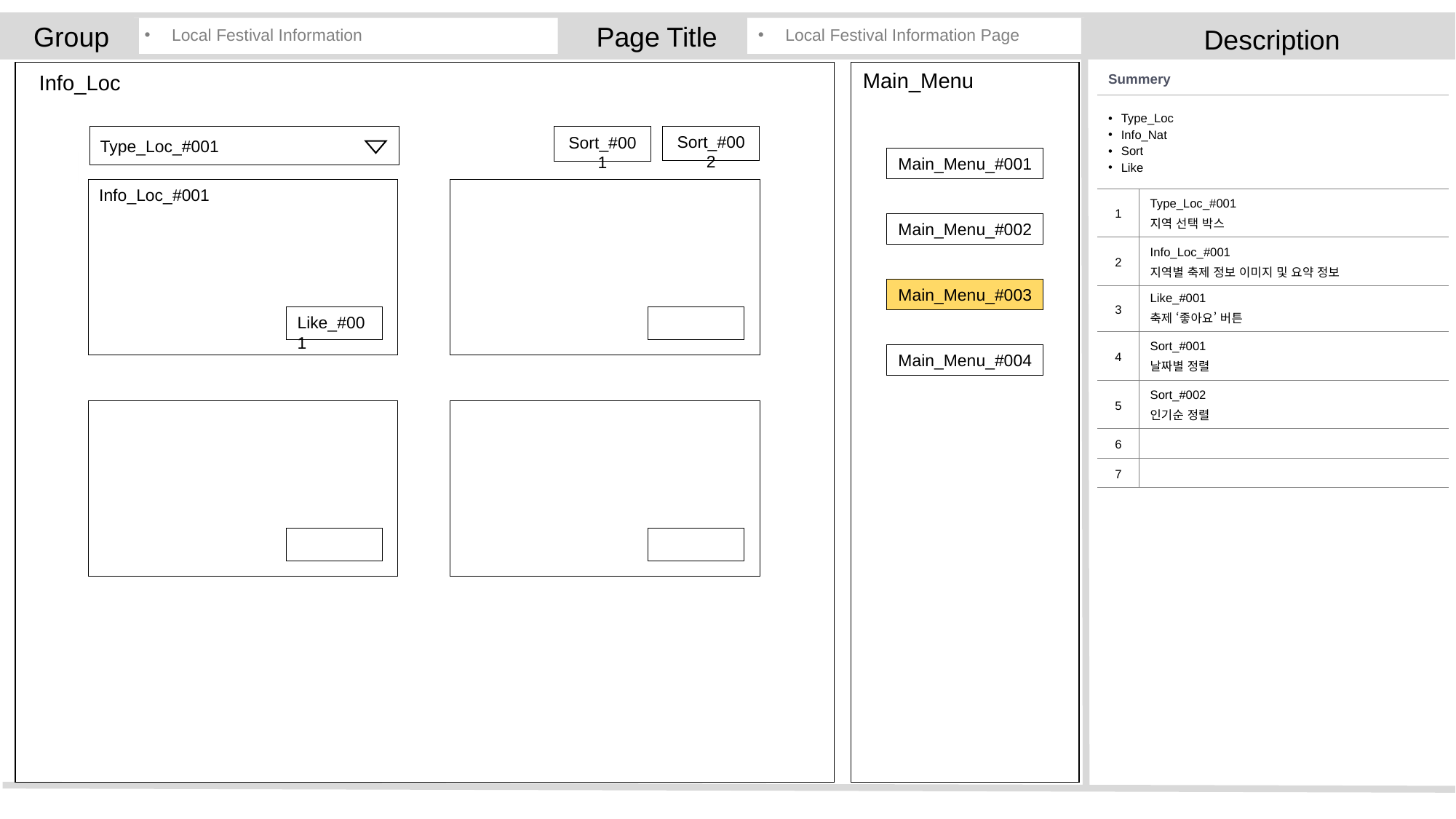

Group
Local Festival Information
Page Title
Local Festival Information Page
Description
Main_Menu

Info_Loc
| Summery |  |
| --- | --- |
| Type\_Loc Info\_Nat Sort Like |  |
| 1 | Type\_Loc\_#001 지역 선택 박스 |
| 2 | Info\_Loc\_#001 지역별 축제 정보 이미지 및 요약 정보 |
| 3 | Like\_#001 축제 ‘좋아요’ 버튼 |
| 4 | Sort\_#001 날짜별 정렬 |
| 5 | Sort\_#002 인기순 정렬 |
| 6 |  |
| 7 |  |
Sort_#002
Type_Loc_#001
Sort_#001

Main_Menu_#001

Info_Loc_#001

Main_Menu_#002
Main_Menu_#003
Like_#001

Main_Menu_#004